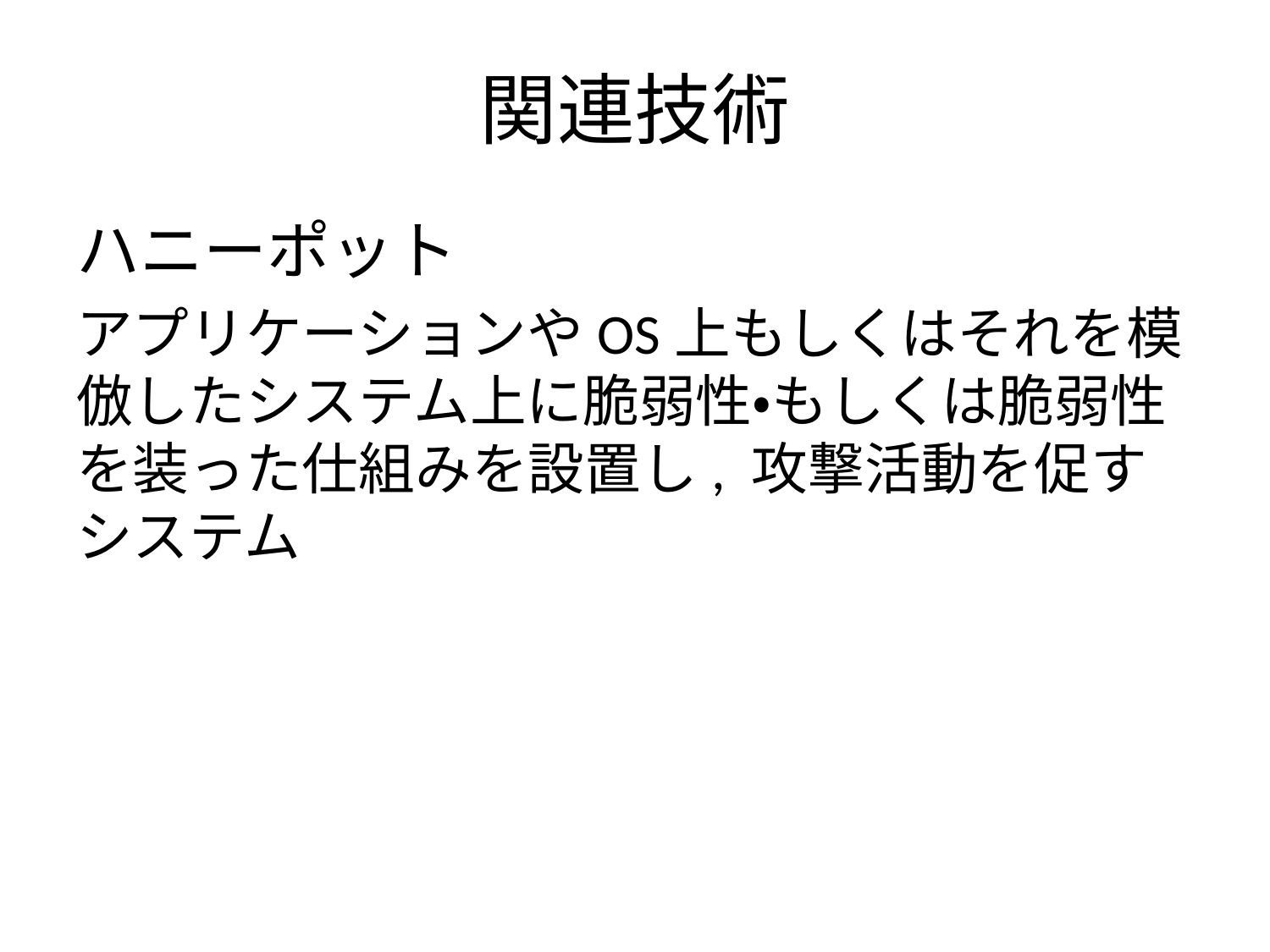

# 関連技術
ハニーポット
アプリケーションやOS上もしくはそれを模倣したシステム上に脆弱性・もしくは脆弱性を装った仕組みを設置し, 攻撃活動を促すシステム